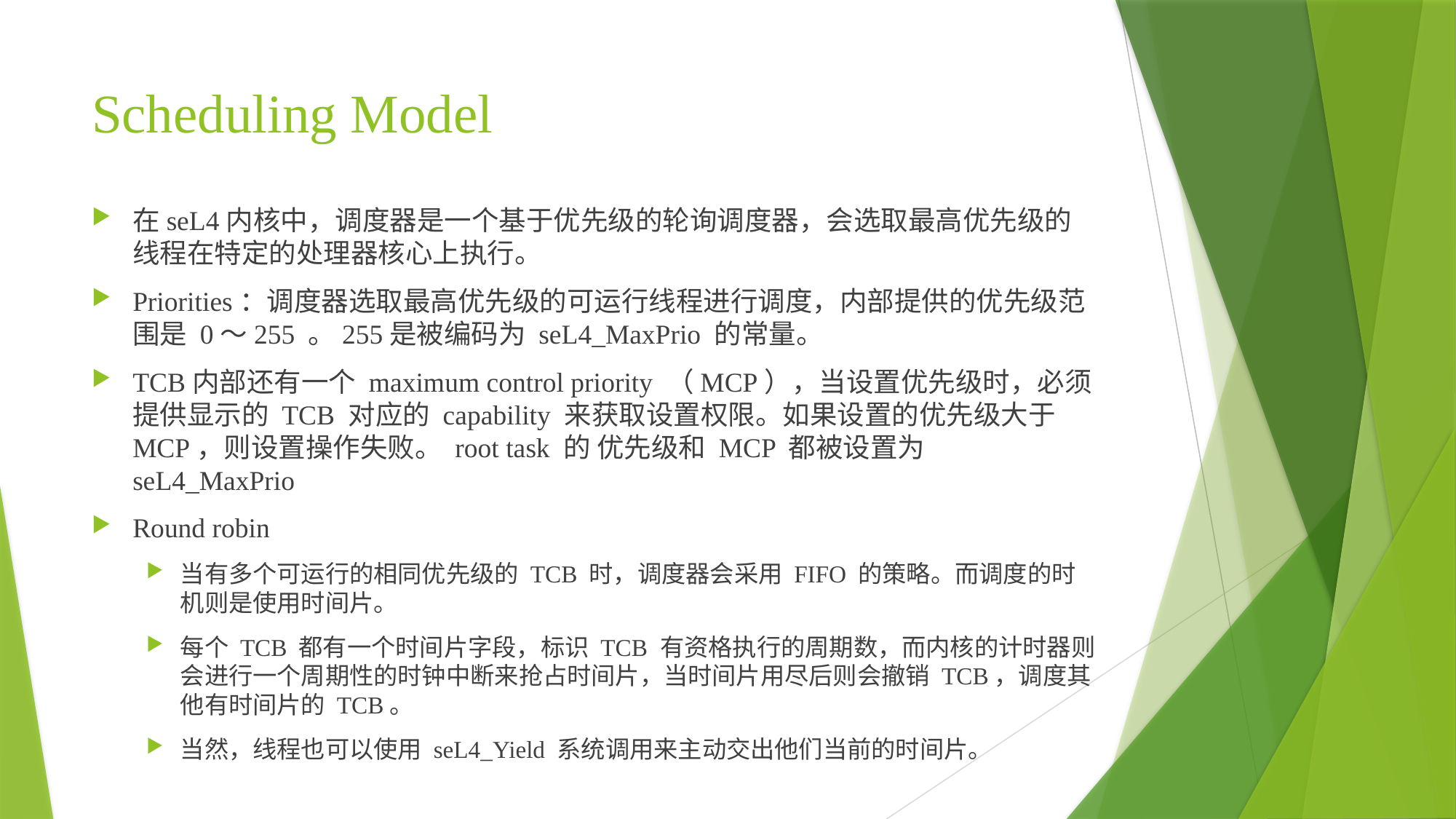

# Scheduling Model
在seL4内核中，调度器是一个基于优先级的轮询调度器，会选取最高优先级的线程在特定的处理器核心上执行。
Priorities：调度器选取最高优先级的可运行线程进行调度，内部提供的优先级范围是 0～255 。255是被编码为 seL4_MaxPrio 的常量。
TCB内部还有一个 maximum control priority （MCP），当设置优先级时，必须提供显示的 TCB 对应的 capability 来获取设置权限。如果设置的优先级大于 MCP，则设置操作失败。 root task 的 优先级和 MCP 都被设置为 seL4_MaxPrio
Round robin
当有多个可运行的相同优先级的 TCB 时，调度器会采用 FIFO 的策略。而调度的时机则是使用时间片。
每个 TCB 都有一个时间片字段，标识 TCB 有资格执行的周期数，而内核的计时器则会进行一个周期性的时钟中断来抢占时间片，当时间片用尽后则会撤销 TCB，调度其他有时间片的 TCB。
当然，线程也可以使用 seL4_Yield 系统调用来主动交出他们当前的时间片。